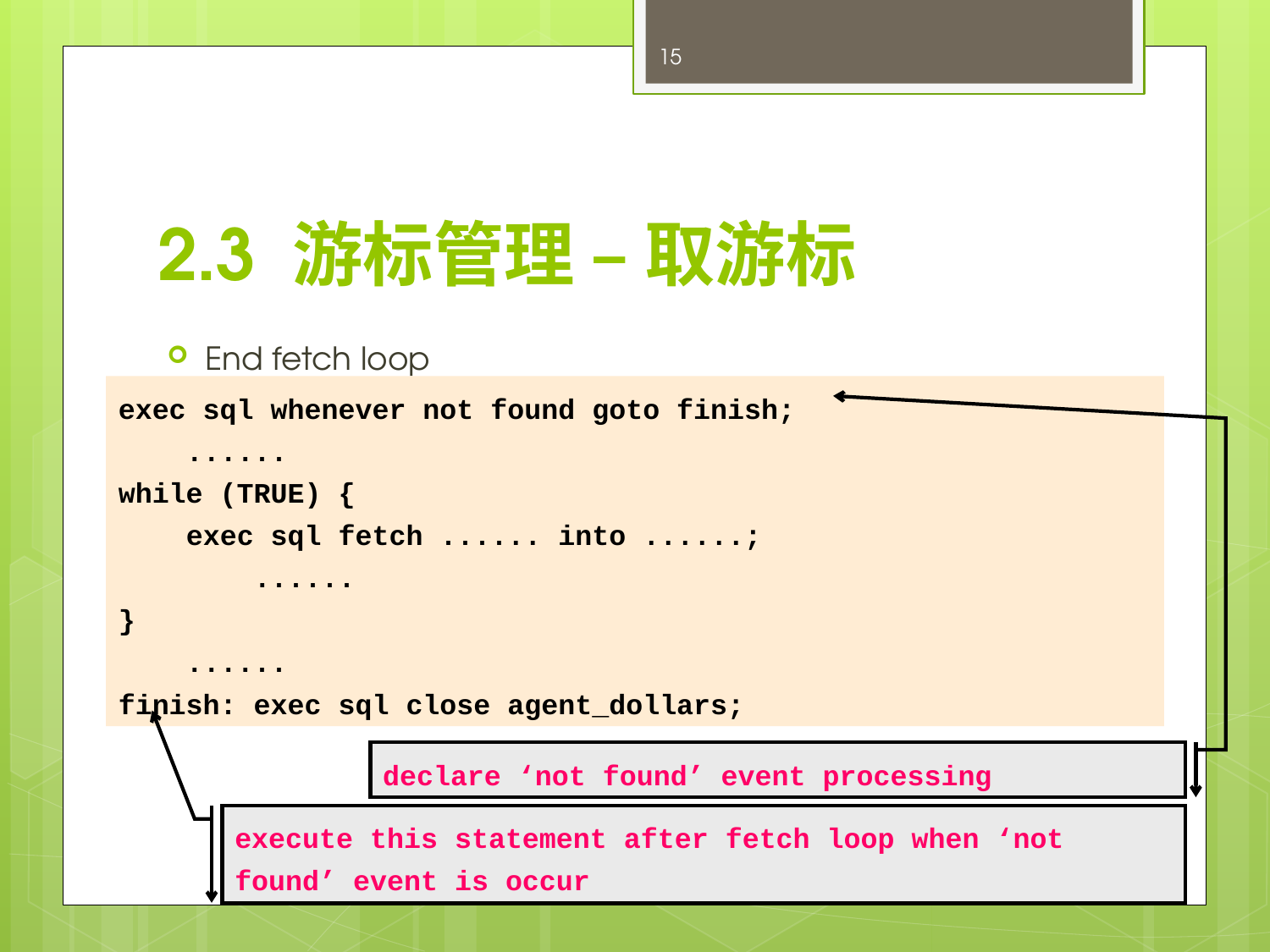

15
# 2.3 游标管理 – 取游标
End fetch loop
exec sql whenever not found goto finish;
    ......
while (TRUE) {
    exec sql fetch ...... into ......;
        ......
}
    ......
finish: exec sql close agent_dollars;
declare ‘not found’ event processing
execute this statement after fetch loop when ‘not found’ event is occur